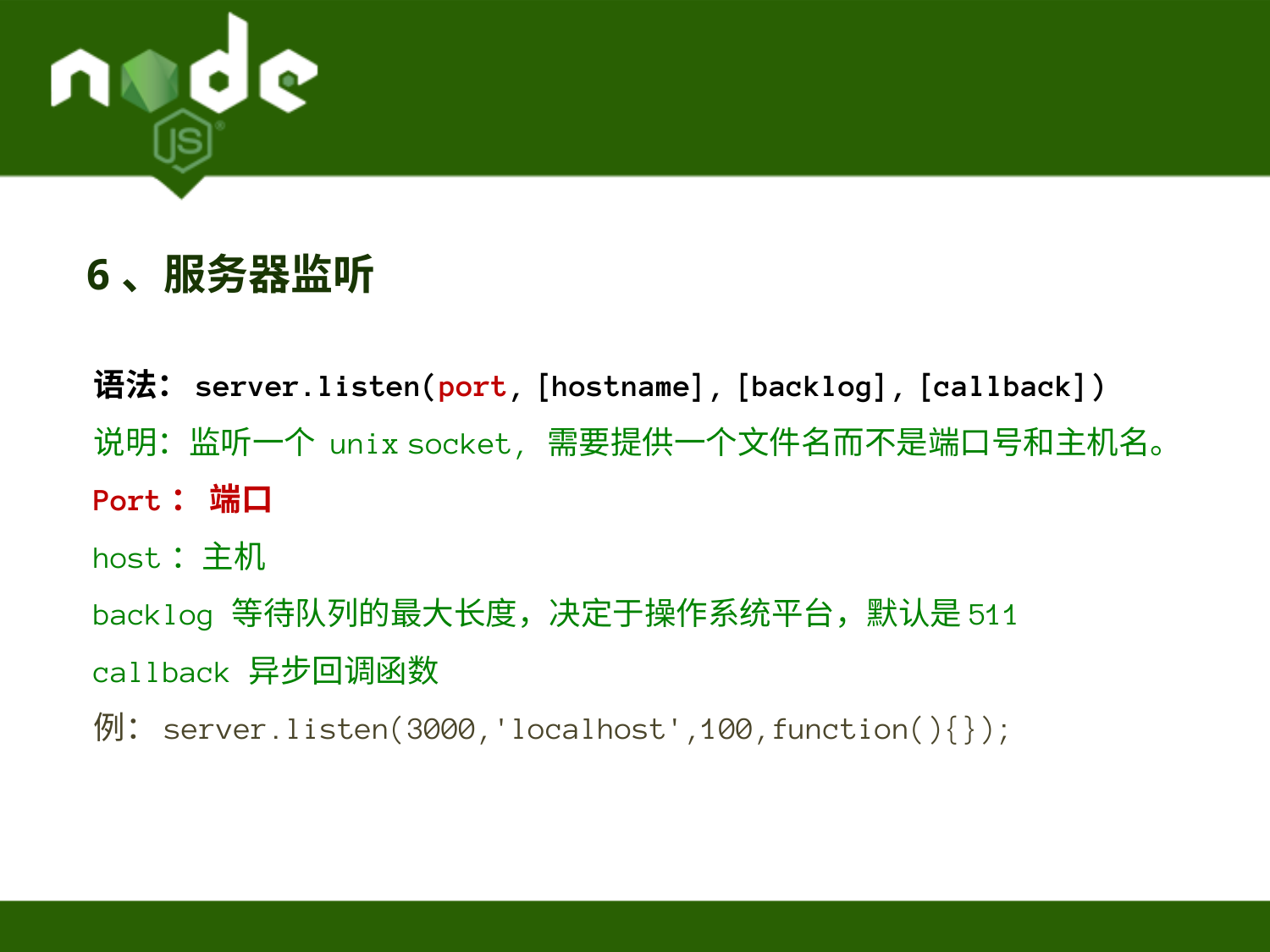

6、服务器监听
语法：server.listen(port, [hostname], [backlog], [callback])
说明：监听一个 unix socket, 需要提供一个文件名而不是端口号和主机名。
Port： 端口
host：主机
backlog 等待队列的最大长度，决定于操作系统平台，默认是511
callback 异步回调函数
例：server.listen(3000,'localhost',100,function(){});